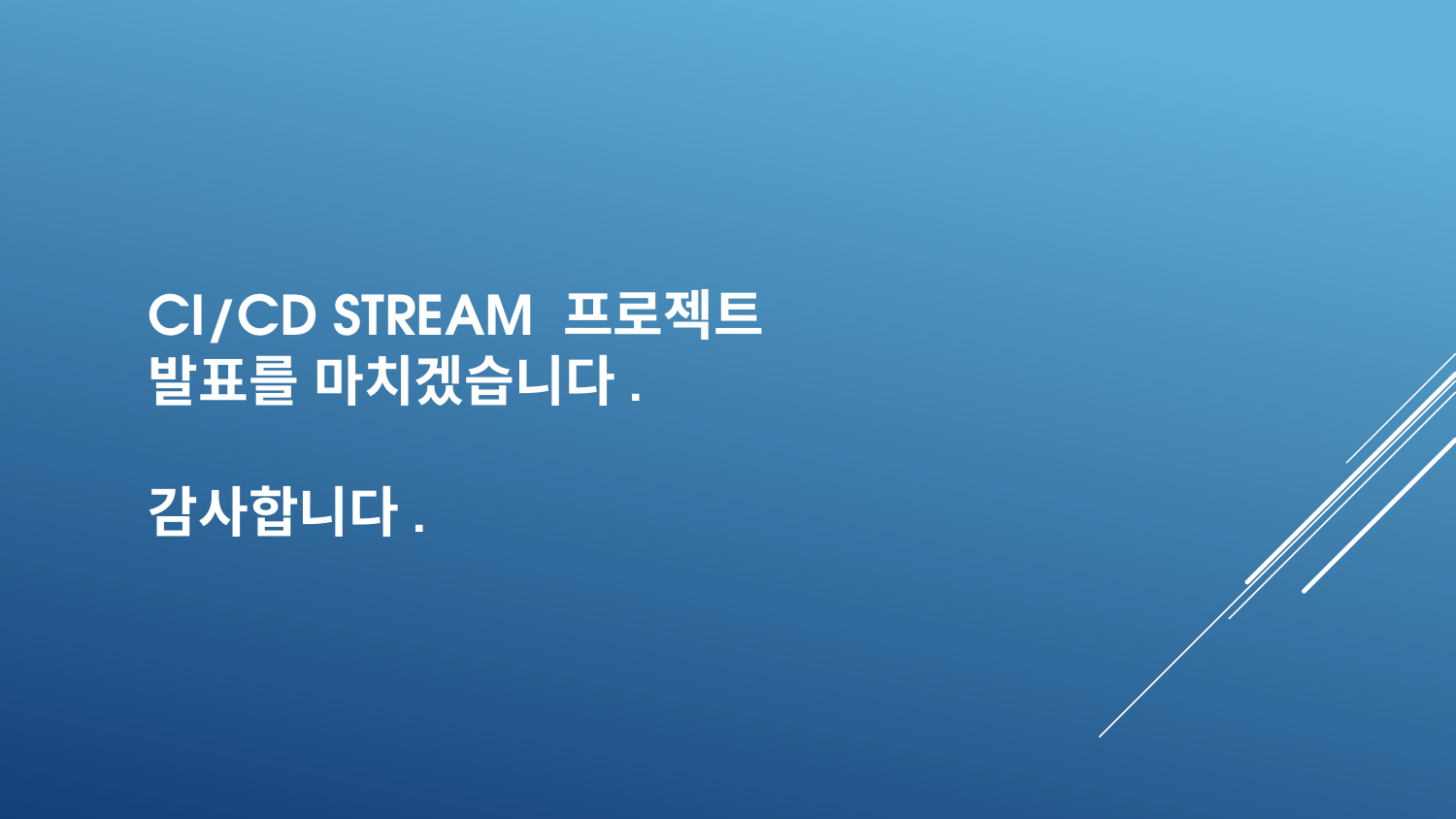

# CI/CD STREAM 프로젝트 발표를 마치겠습니다. 감사합니다.